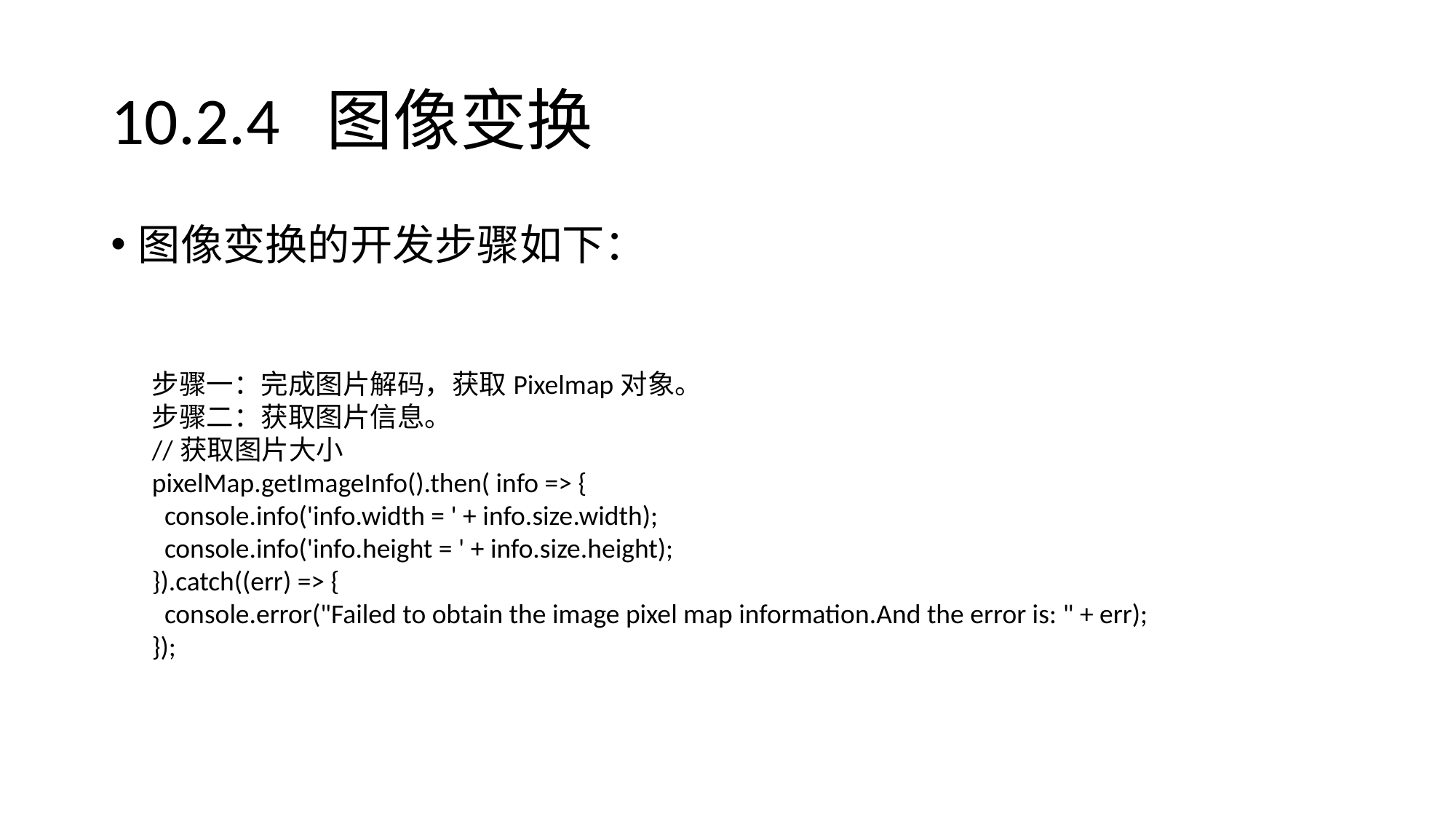

# 10.2.4  图像变换
图像变换的开发步骤如下：
步骤一：完成图片解码，获取Pixelmap对象。
步骤二：获取图片信息。
//获取图片大小
pixelMap.getImageInfo().then( info => {
  console.info('info.width = ' + info.size.width);
  console.info('info.height = ' + info.size.height);
}).catch((err) => {
  console.error("Failed to obtain the image pixel map information.And the error is: " + err);
});